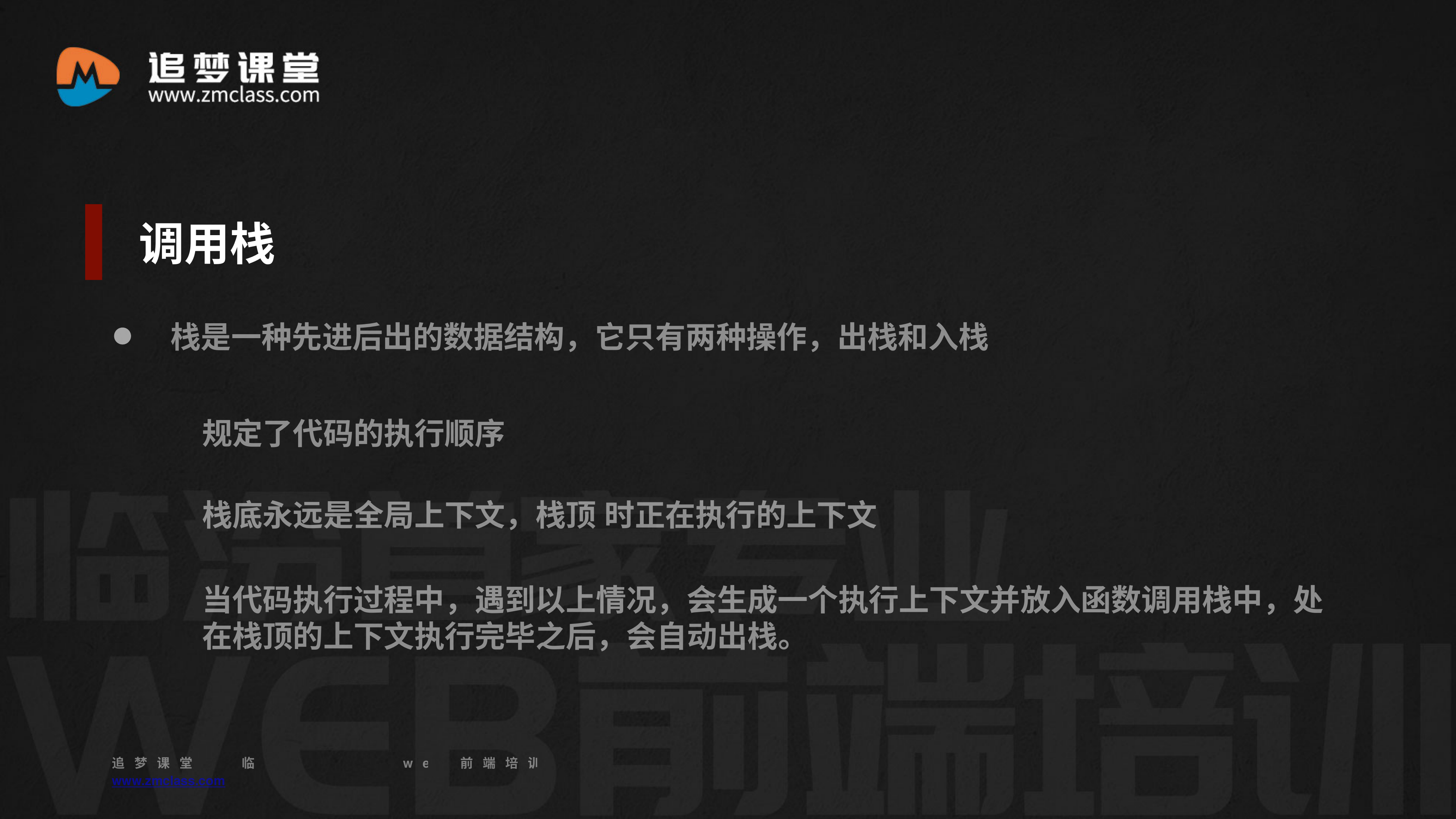

调用栈
 栈是一种先进后出的数据结构，它只有两种操作，出栈和入栈

规定了代码的执行顺序
栈底永远是全局上下文，栈顶 时正在执行的上下文
当代码执行过程中，遇到以上情况，会生成一个执行上下文并放入函数调用栈中，处在栈顶的上下文执行完毕之后，会自动出栈。
追梦课堂   临汾首家专业的web前端培训机构                                                          www.zmclass.com
44